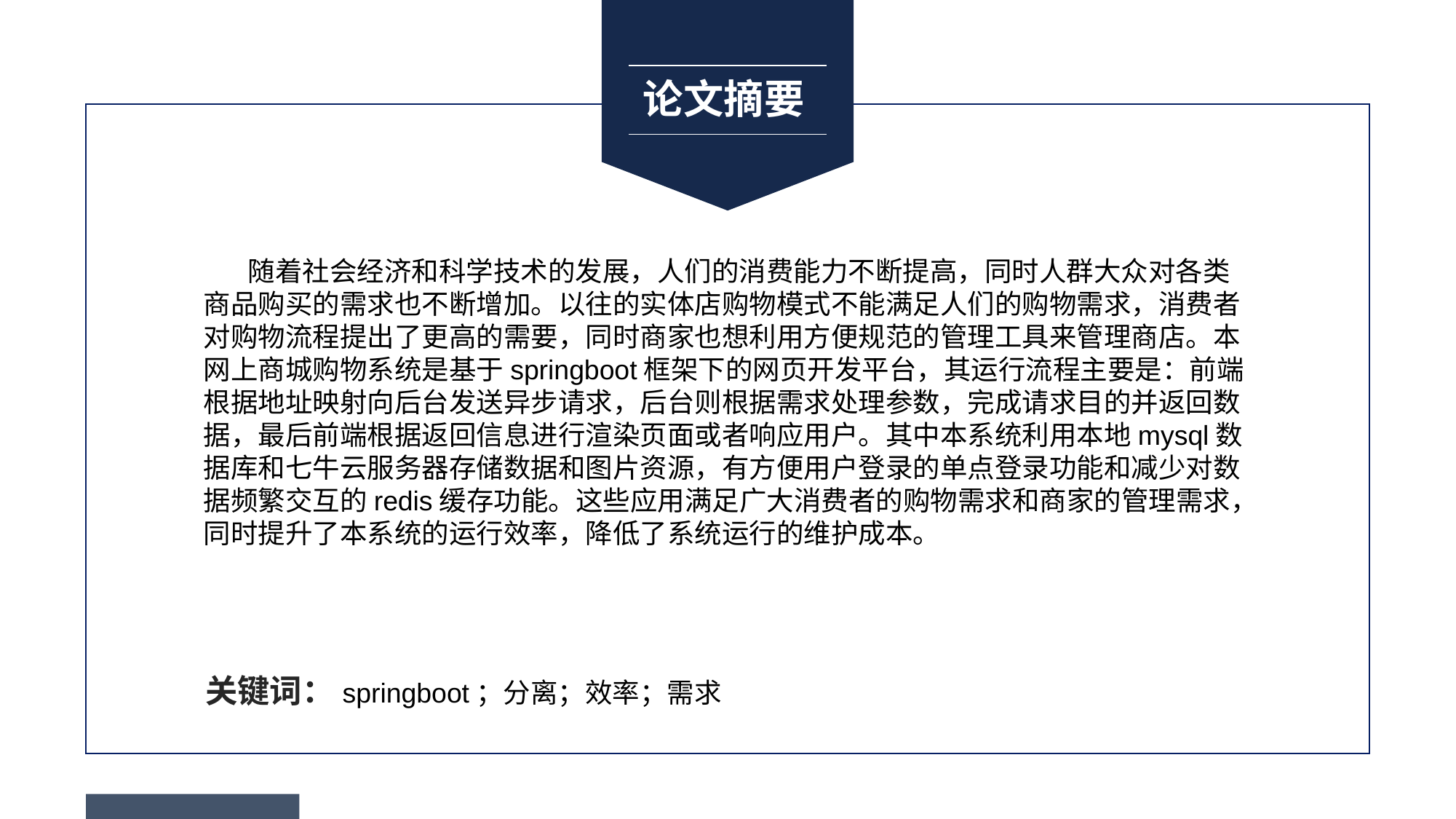

论文摘要

　　随着社会经济和科学技术的发展，人们的消费能力不断提高，同时人群大众对各类商品购买的需求也不断增加。以往的实体店购物模式不能满足人们的购物需求，消费者对购物流程提出了更高的需要，同时商家也想利用方便规范的管理工具来管理商店。本网上商城购物系统是基于springboot框架下的网页开发平台，其运行流程主要是：前端根据地址映射向后台发送异步请求，后台则根据需求处理参数，完成请求目的并返回数据，最后前端根据返回信息进行渲染页面或者响应用户。其中本系统利用本地mysql数据库和七牛云服务器存储数据和图片资源，有方便用户登录的单点登录功能和减少对数据频繁交互的redis缓存功能。这些应用满足广大消费者的购物需求和商家的管理需求，同时提升了本系统的运行效率，降低了系统运行的维护成本。
关键词：springboot；分离；效率；需求